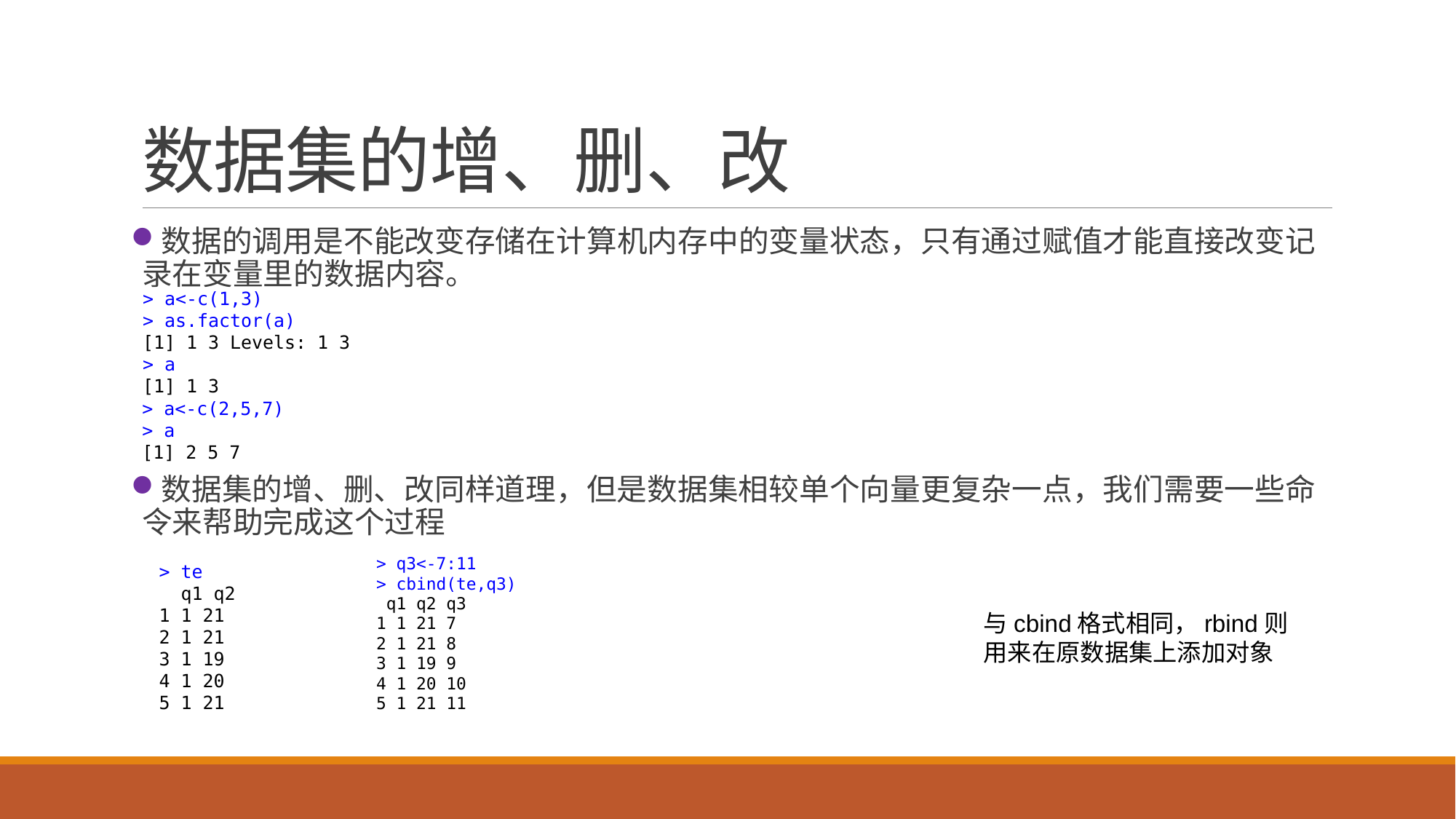

# 数据集的增、删、改
数据的调用是不能改变存储在计算机内存中的变量状态，只有通过赋值才能直接改变记录在变量里的数据内容。

数据集的增、删、改同样道理，但是数据集相较单个向量更复杂一点，我们需要一些命令来帮助完成这个过程

> a<-c(1,3)
> as.factor(a)
[1] 1 3 Levels: 1 3
> a
[1] 1 3
> a<-c(2,5,7)
> a
[1] 2 5 7
> q3<-7:11
> cbind(te,q3)
 q1 q2 q3
1 1 21 7
2 1 21 8
3 1 19 9
4 1 20 10
5 1 21 11
> te
  q1 q2
1 1 21
2 1 21
3 1 19
4 1 20
5 1 21
与cbind格式相同，rbind则用来在原数据集上添加对象